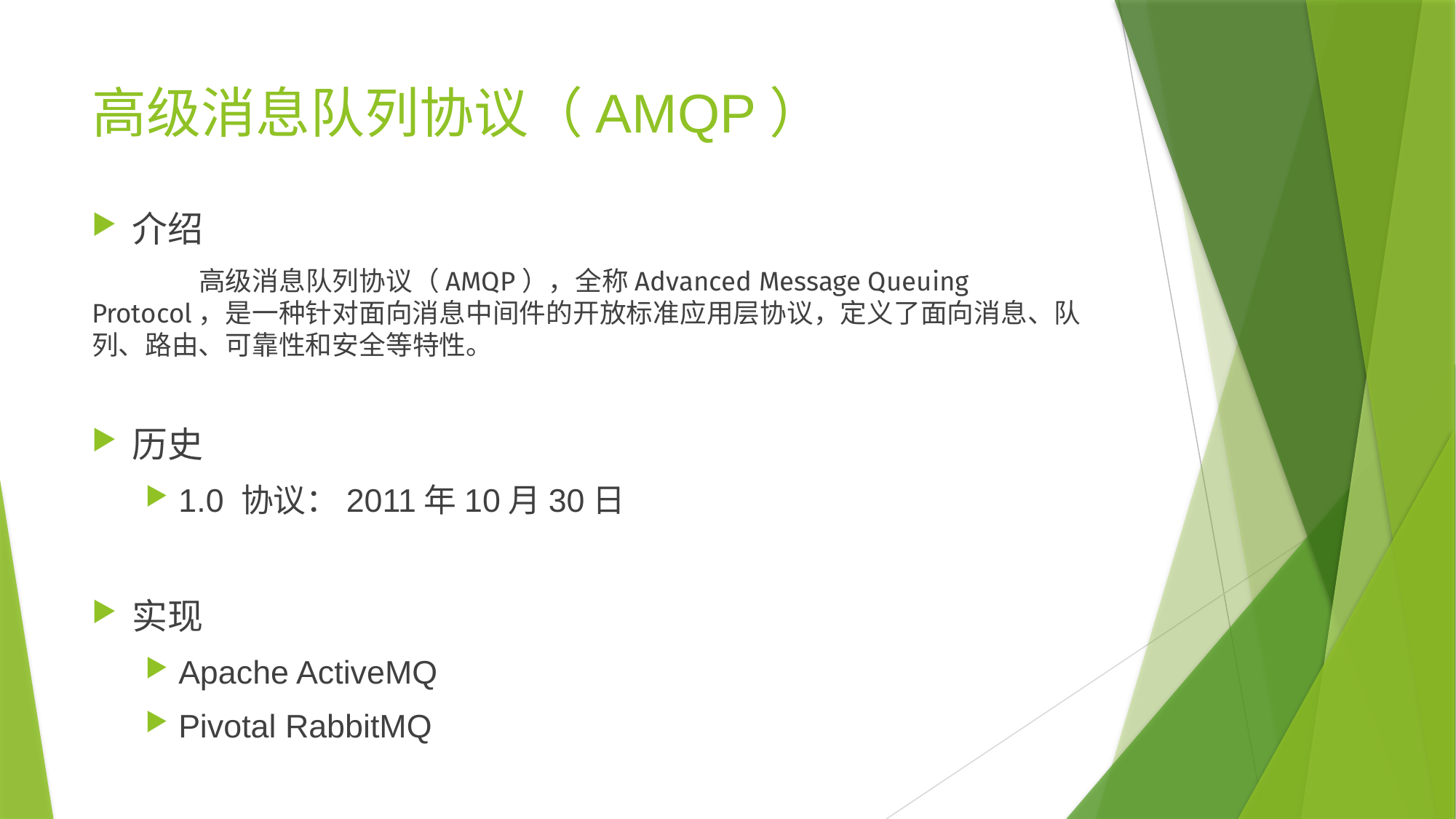

# 高级消息队列协议（AMQP）
介绍
	高级消息队列协议（AMQP），全称Advanced Message Queuing Protocol，是一种针对面向消息中间件的开放标准应用层协议，定义了面向消息、队列、路由、可靠性和安全等特性。

历史
1.0 协议：2011年10月30日

实现
Apache ActiveMQ
Pivotal RabbitMQ